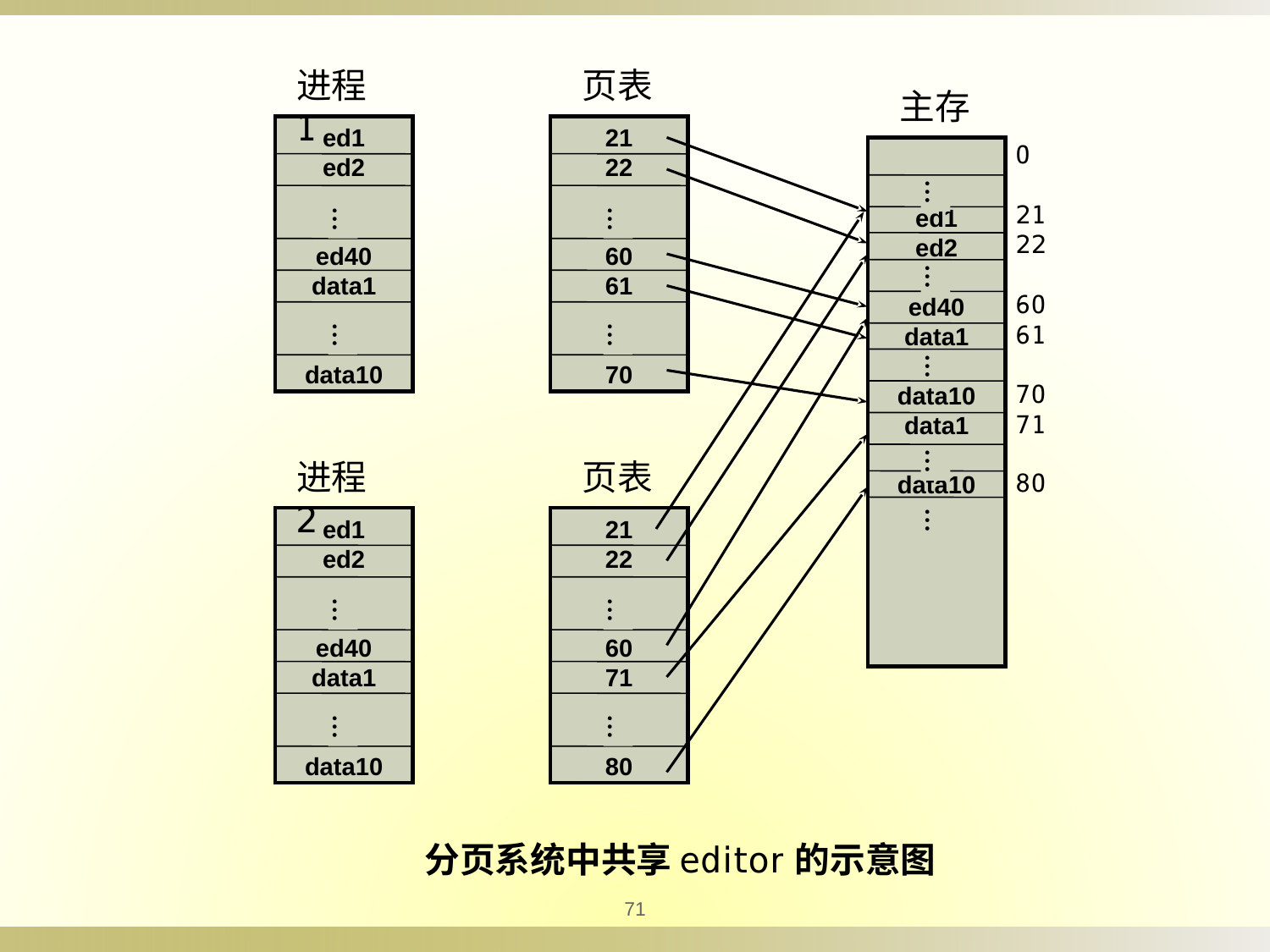

进程1
页表
主存
ed1
ed2

ed40
data1

data10

…

…

21
22

60
61

70

…

…

ed1
ed2

ed40
data1

data10
data1

data10
0

21
22

60
61

70
71

80

…

…

…

…
进程2
页表

ed1
ed2

ed40
data1

data10

…

…

21
22

60
71

80

…

…

…
 分页系统中共享editor的示意图
71